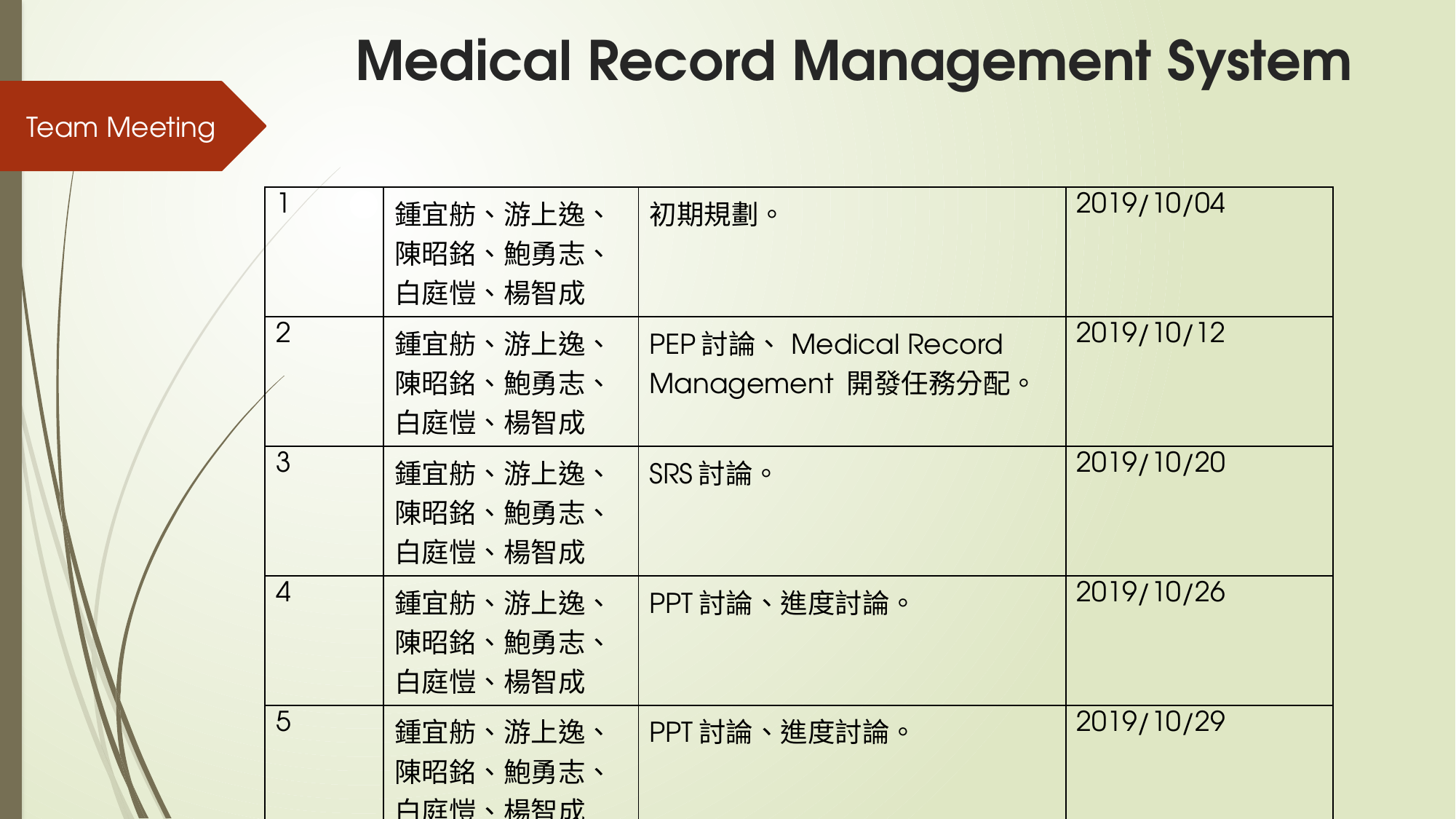

# Medical Record Management System
Team Meeting
Team Meeting

| 1 | 鍾宜舫、游上逸、陳昭銘、鮑勇志、白庭愷、楊智成 | 初期規劃。 | 2019/10/04 |
| --- | --- | --- | --- |
| 2 | 鍾宜舫、游上逸、陳昭銘、鮑勇志、白庭愷、楊智成 | PEP討論、Medical Record Management 開發任務分配。 | 2019/10/12 |
| 3 | 鍾宜舫、游上逸、陳昭銘、鮑勇志、白庭愷、楊智成 | SRS討論。 | 2019/10/20 |
| 4 | 鍾宜舫、游上逸、陳昭銘、鮑勇志、白庭愷、楊智成 | PPT討論、進度討論。 | 2019/10/26 |
| 5 | 鍾宜舫、游上逸、陳昭銘、鮑勇志、白庭愷、楊智成 | PPT討論、進度討論。 | 2019/10/29 |